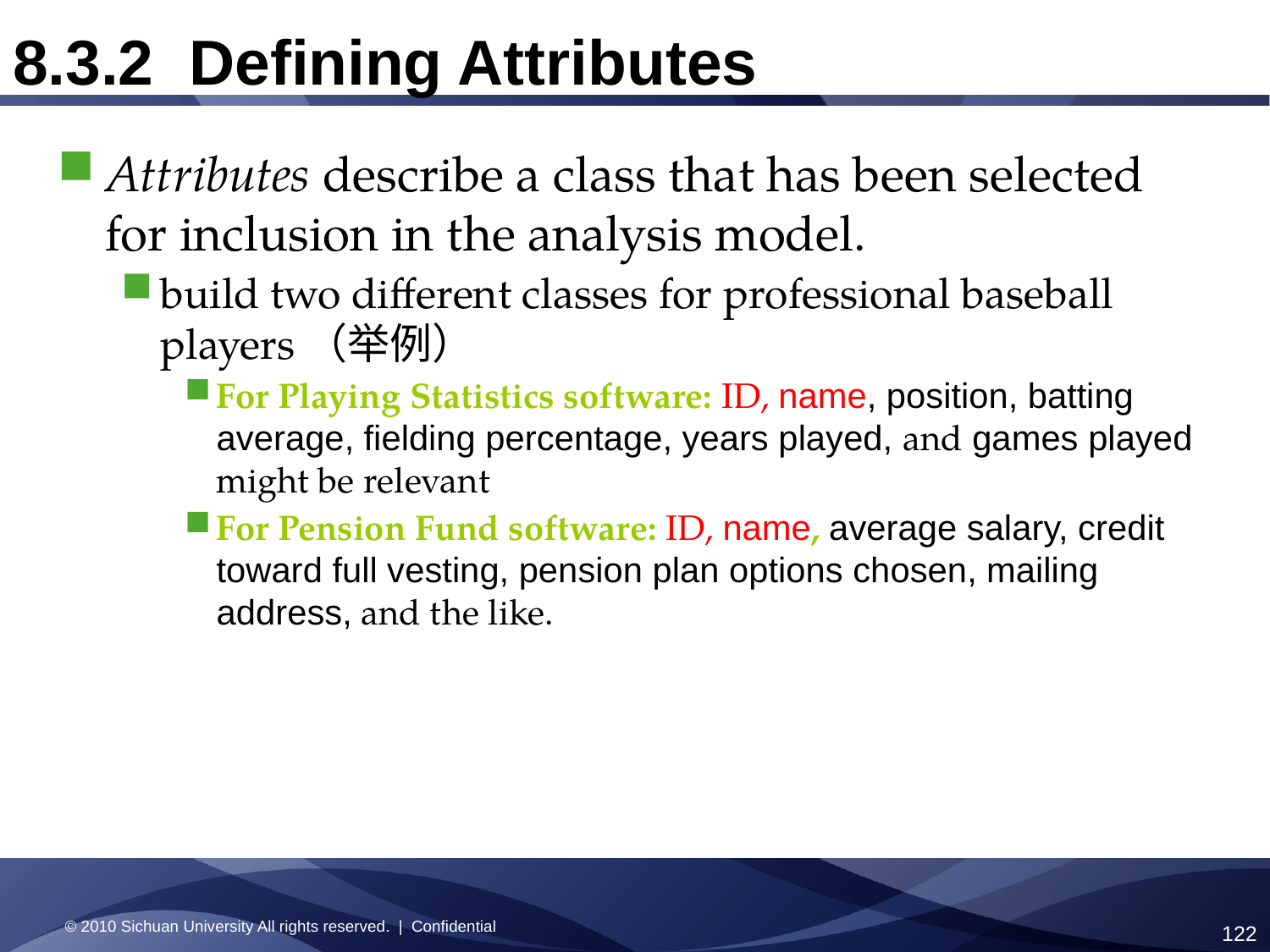

# 8.3.2  Defining Attributes
Attributes describe a class that has been selected for inclusion in the analysis model.
build two different classes for professional baseball players（举例）
For Playing Statistics software: ID, name, position, batting average, fielding percentage, years played, and games played might be relevant
For Pension Fund software: ID, name, average salary, credit toward full vesting, pension plan options chosen, mailing address, and the like.
© 2010 Sichuan University All rights reserved.  |  Confidential
122